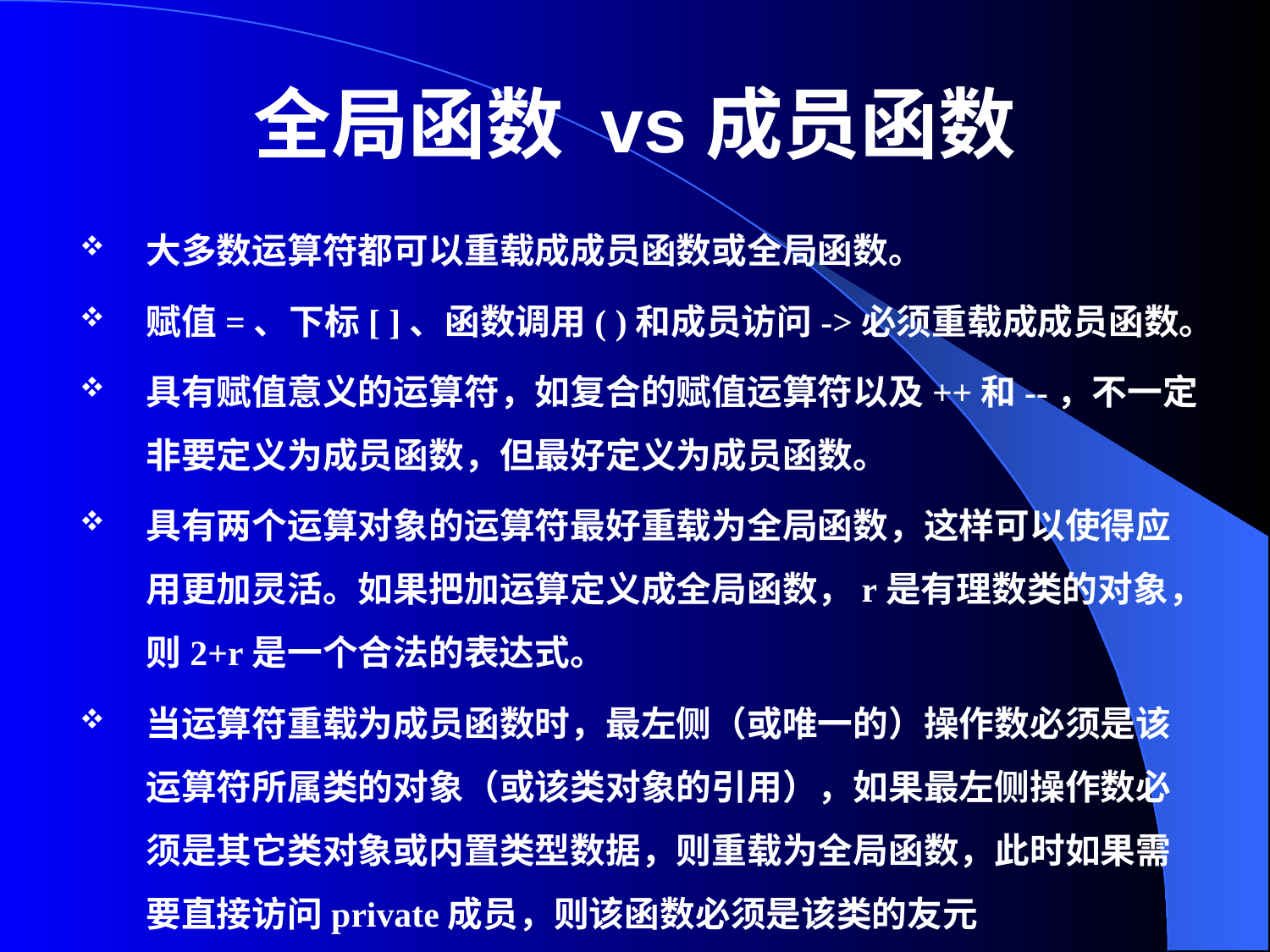

# 全局函数 vs成员函数
大多数运算符都可以重载成成员函数或全局函数。
赋值=、下标[ ]、函数调用( )和成员访问->必须重载成成员函数。
具有赋值意义的运算符，如复合的赋值运算符以及++和--，不一定非要定义为成员函数，但最好定义为成员函数。
具有两个运算对象的运算符最好重载为全局函数，这样可以使得应用更加灵活。如果把加运算定义成全局函数，r是有理数类的对象，则2+r是一个合法的表达式。
当运算符重载为成员函数时，最左侧（或唯一的）操作数必须是该运算符所属类的对象（或该类对象的引用），如果最左侧操作数必须是其它类对象或内置类型数据，则重载为全局函数，此时如果需要直接访问private成员，则该函数必须是该类的友元